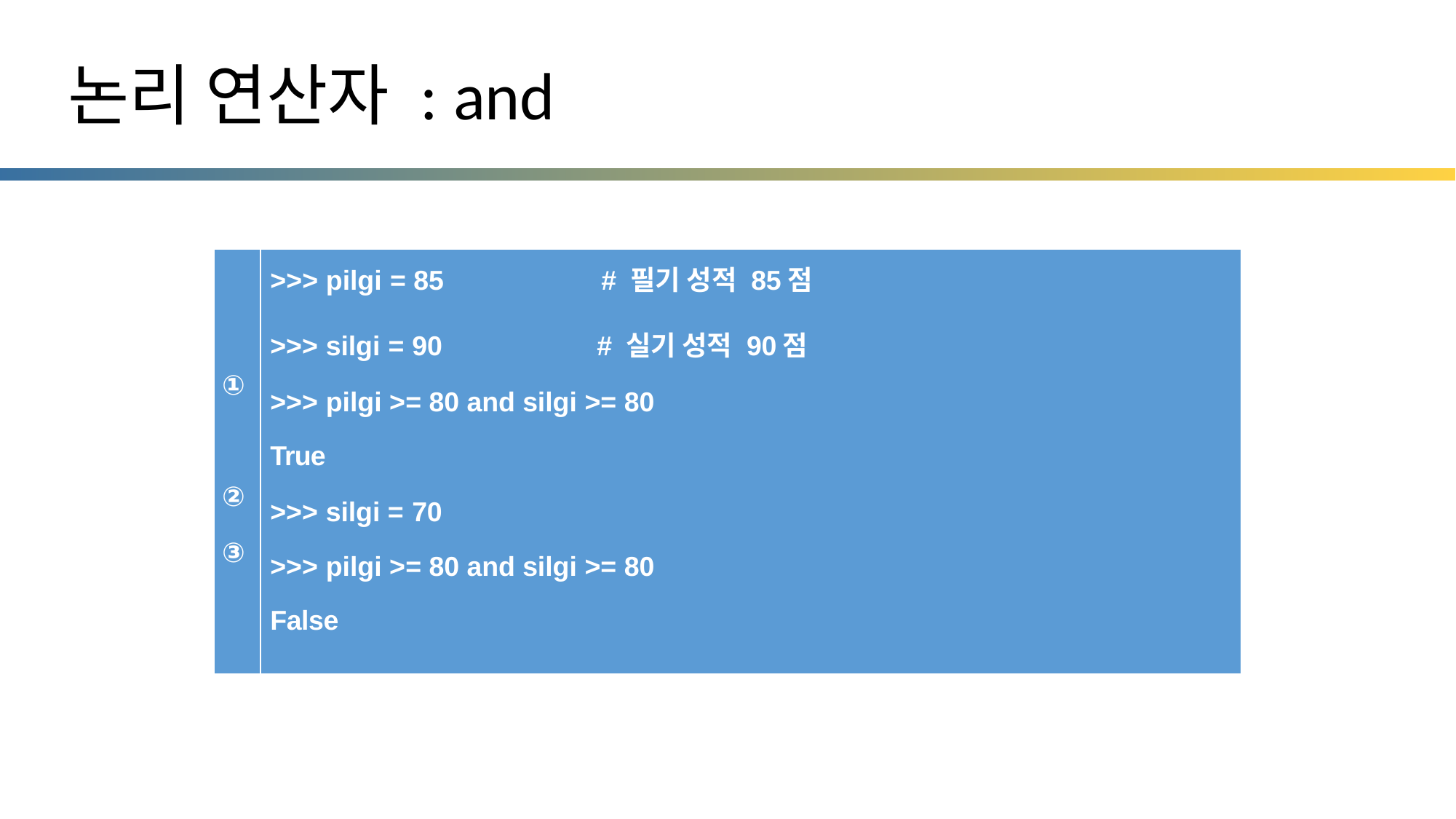

# 논리 연산자 : and
| ① ② ③ | >>> pilgi = 85 # 필기 성적 85점 >>> silgi = 90 # 실기 성적 90점 >>> pilgi >= 80 and silgi >= 80 True >>> silgi = 70 >>> pilgi >= 80 and silgi >= 80 False |
| --- | --- |